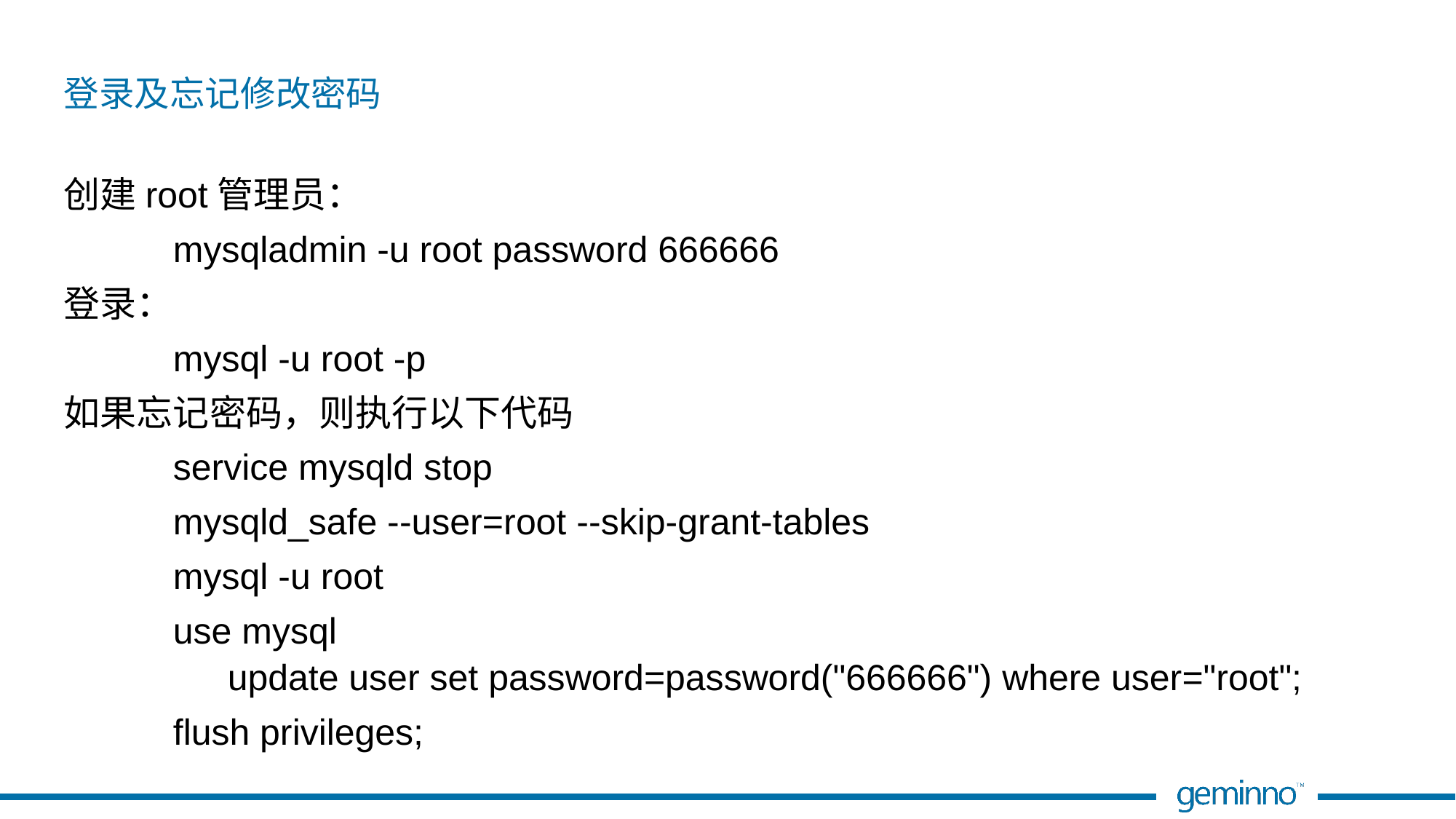

# 登录及忘记修改密码
创建root管理员：
	mysqladmin -u root password 666666
登录：
	mysql -u root -p
如果忘记密码，则执行以下代码
	service mysqld stop
	mysqld_safe --user=root --skip-grant-tables
	mysql -u root
	use mysql
	update user set password=password("666666") where user="root";
	flush privileges;